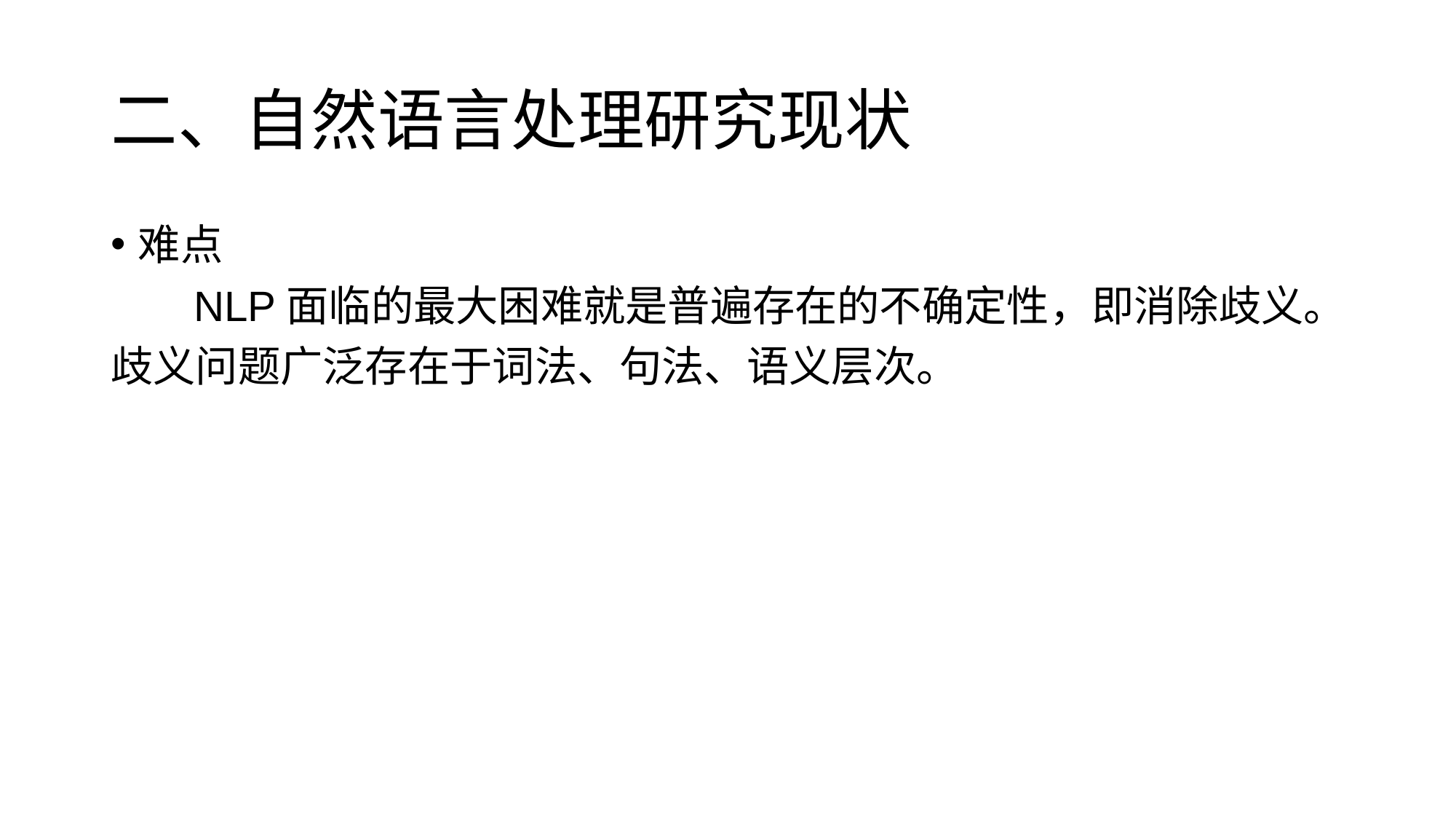

# 二、自然语言处理研究现状
难点
       NLP面临的最大困难就是普遍存在的不确定性，即消除歧义。
歧义问题广泛存在于词法、句法、语义层次。